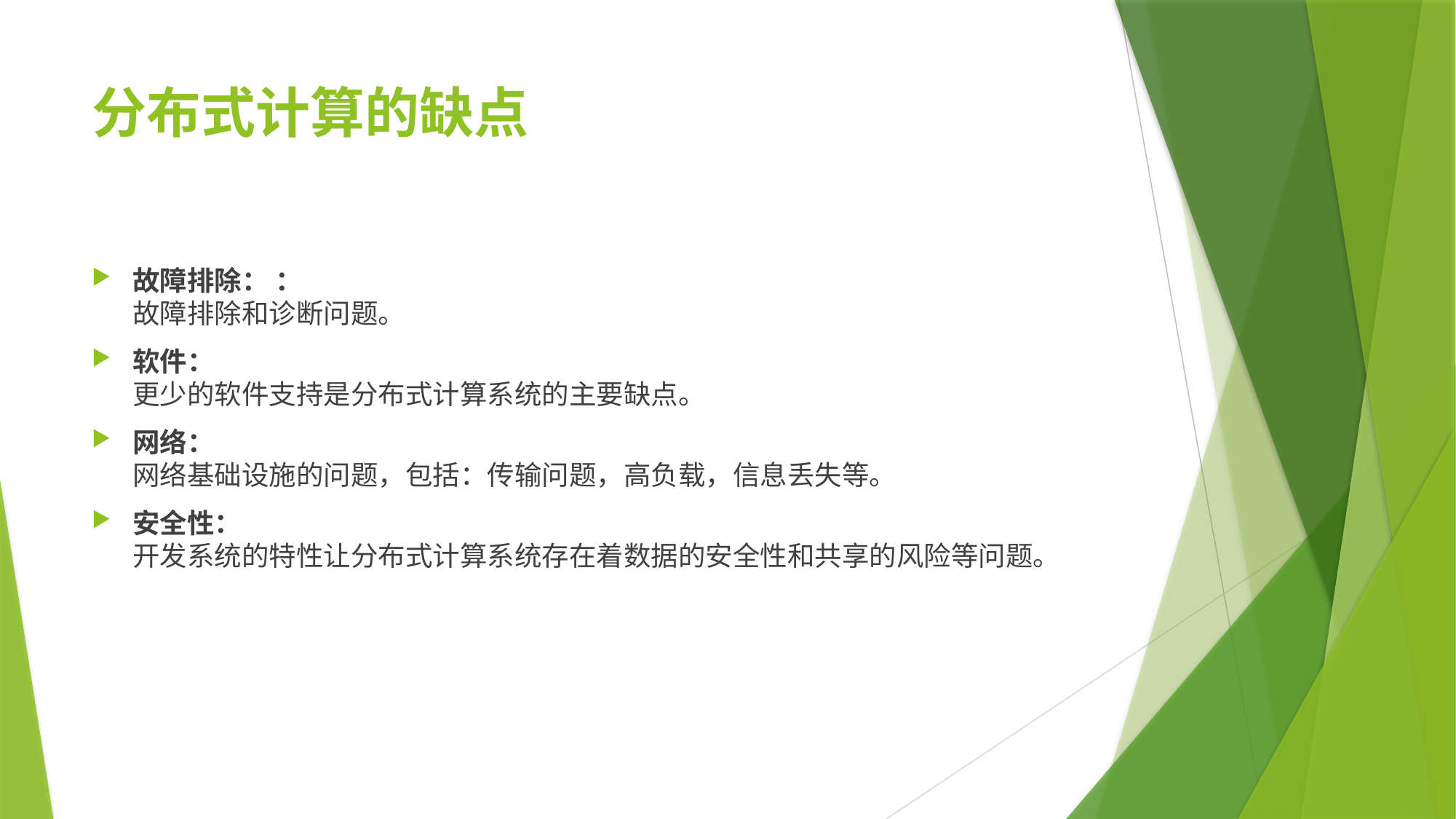

# 分布式计算的缺点
故障排除： ：
故障排除和诊断问题。
软件： 
更少的软件支持是分布式计算系统的主要缺点。
网络：
网络基础设施的问题，包括：传输问题，高负载，信息丢失等。
安全性： 
开发系统的特性让分布式计算系统存在着数据的安全性和共享的风险等问题。